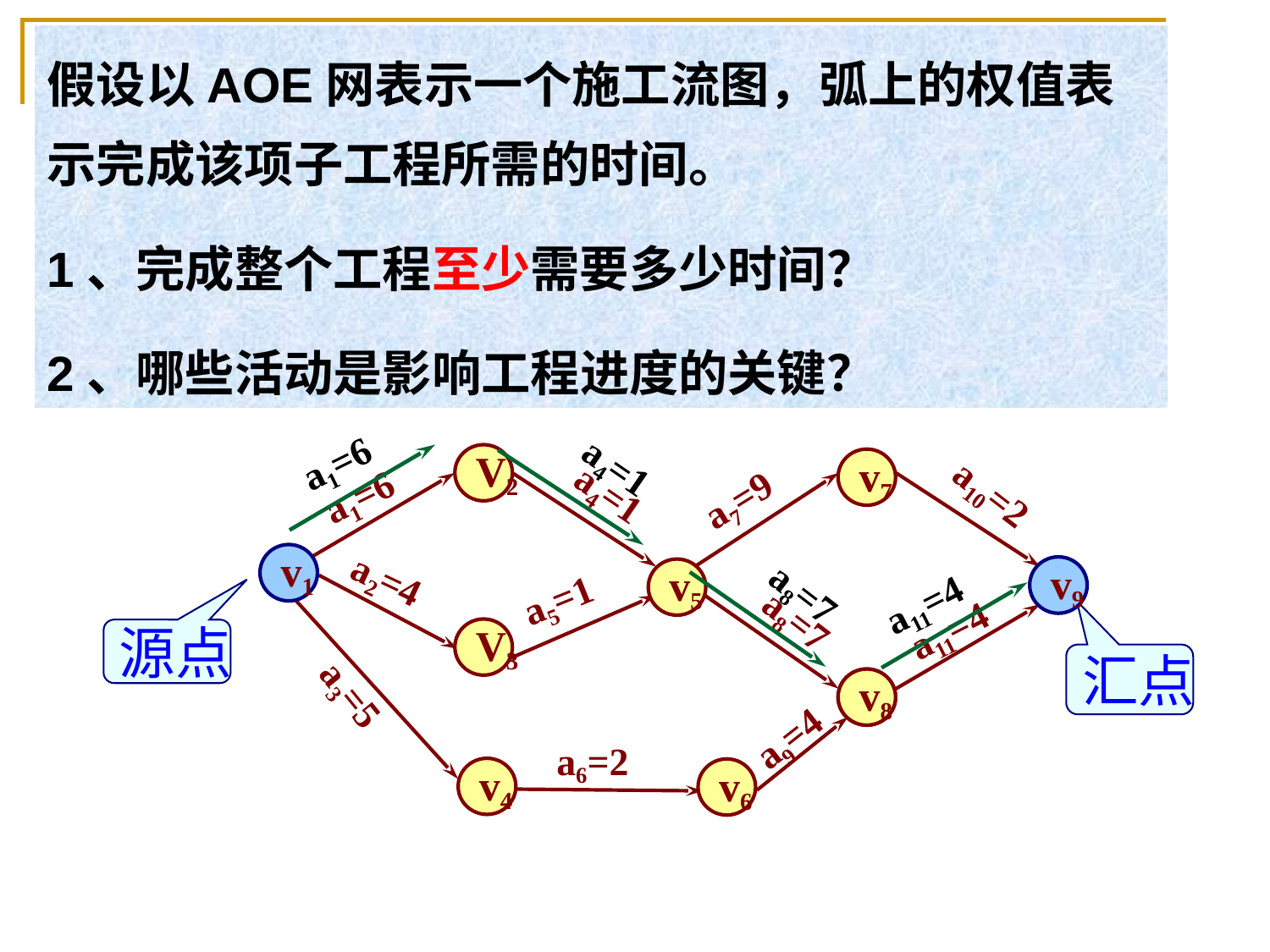

关键路径
假设以AOE网表示一个施工流图，弧上的权值表示完成该项子工程所需的时间。
1、完成整个工程至少需要多少时间？
2、哪些活动是影响工程进度的关键？
a1=6
a4=1
V2
v7
a10=2
a4=1
a1=6
a7=9

v1
a2=4
v9
v5
a5=1

a8=7

a11=4

V3
a3=5
v8
v8
a9=4

a6=2
v4
v6

a8=7

a11=4

源点
汇点